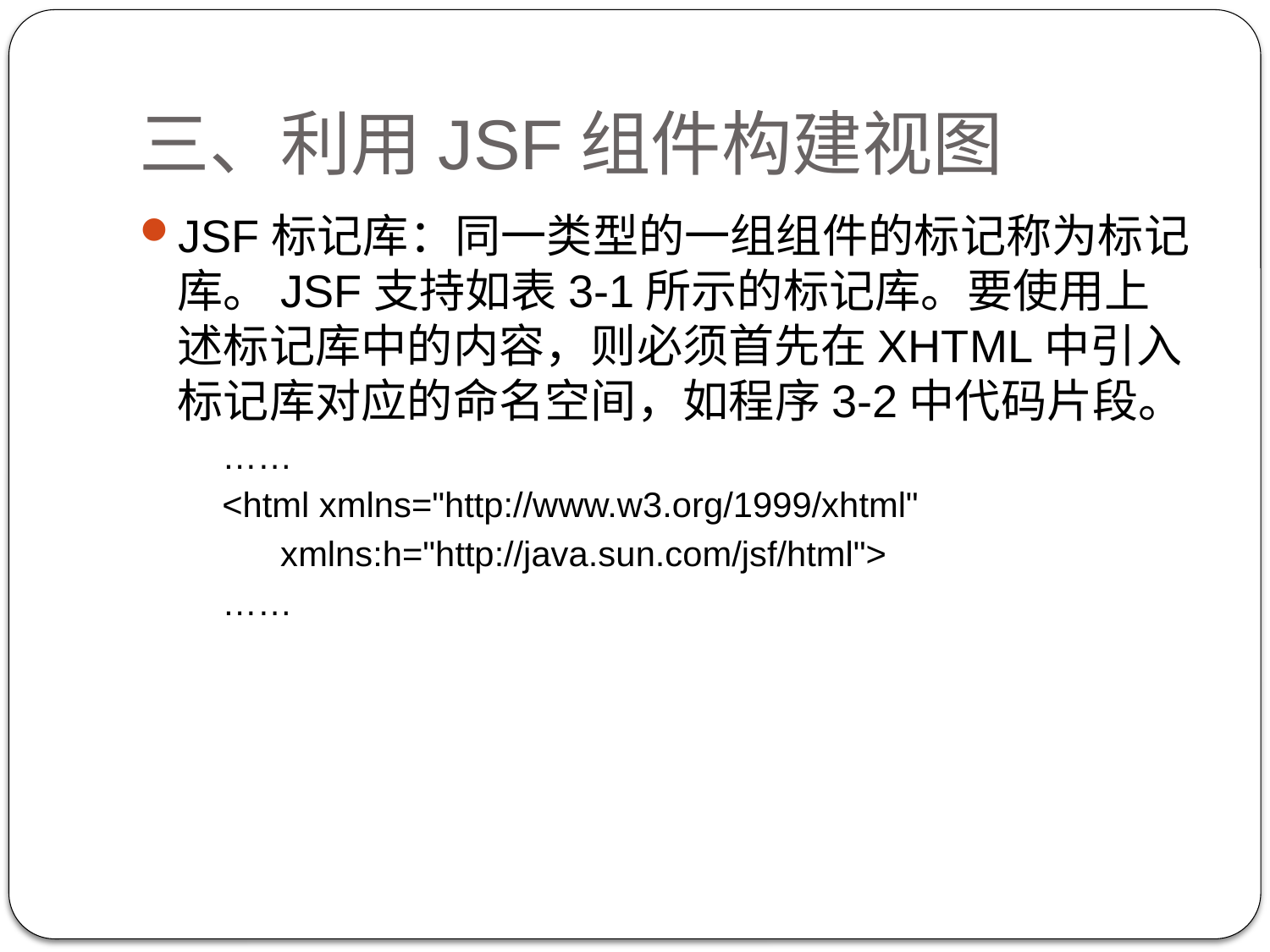

# 三、利用JSF组件构建视图
JSF标记库：同一类型的一组组件的标记称为标记库。JSF支持如表3-1所示的标记库。要使用上述标记库中的内容，则必须首先在XHTML中引入标记库对应的命名空间，如程序3-2中代码片段。
……
<html xmlns="http://www.w3.org/1999/xhtml"
      xmlns:h="http://java.sun.com/jsf/html">
……